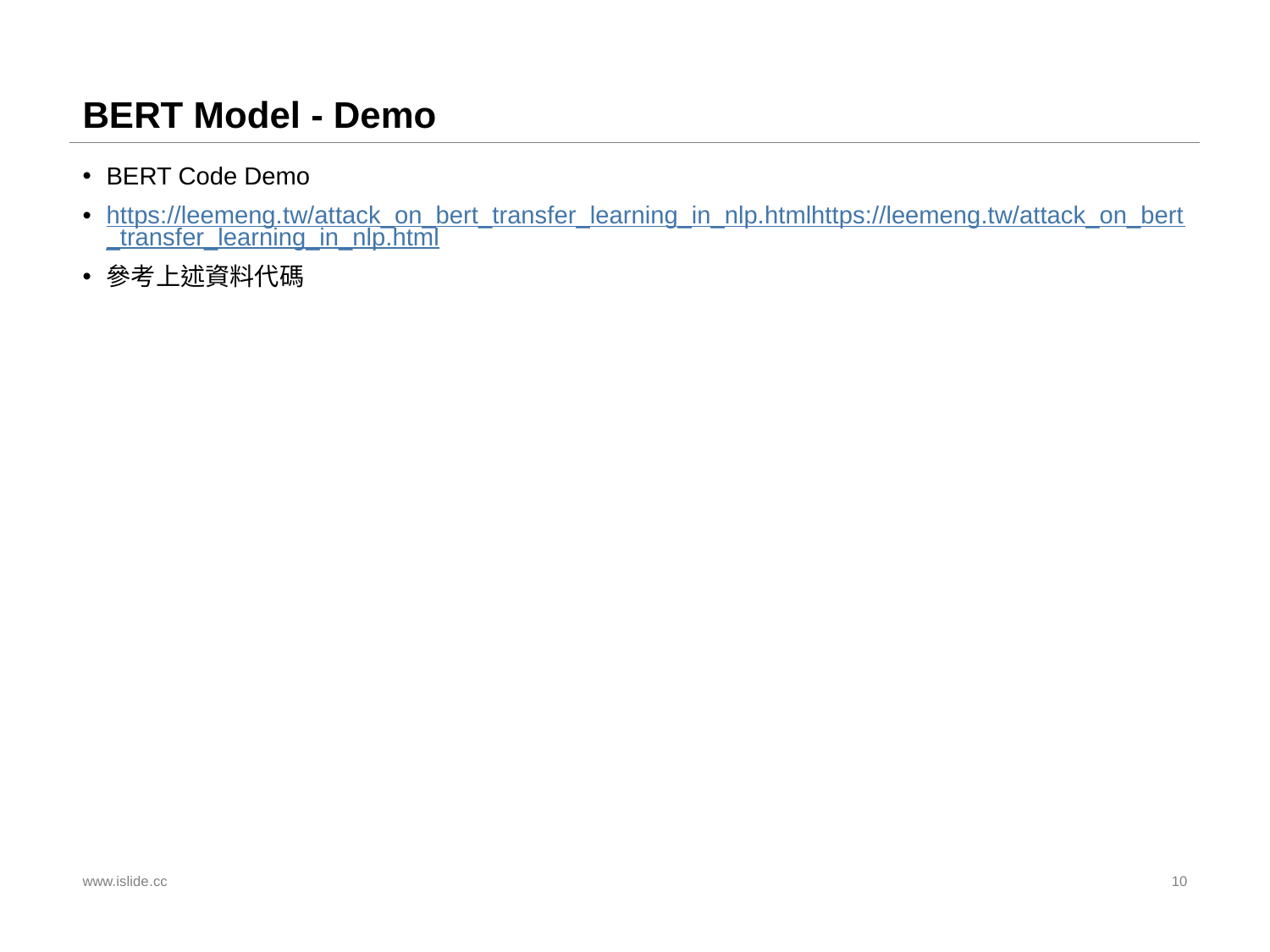

# BERT Model - Demo
BERT Code Demo
https://leemeng.tw/attack_on_bert_transfer_learning_in_nlp.htmlhttps://leemeng.tw/attack_on_bert_transfer_learning_in_nlp.html
參考上述資料代碼

www.islide .cc
10